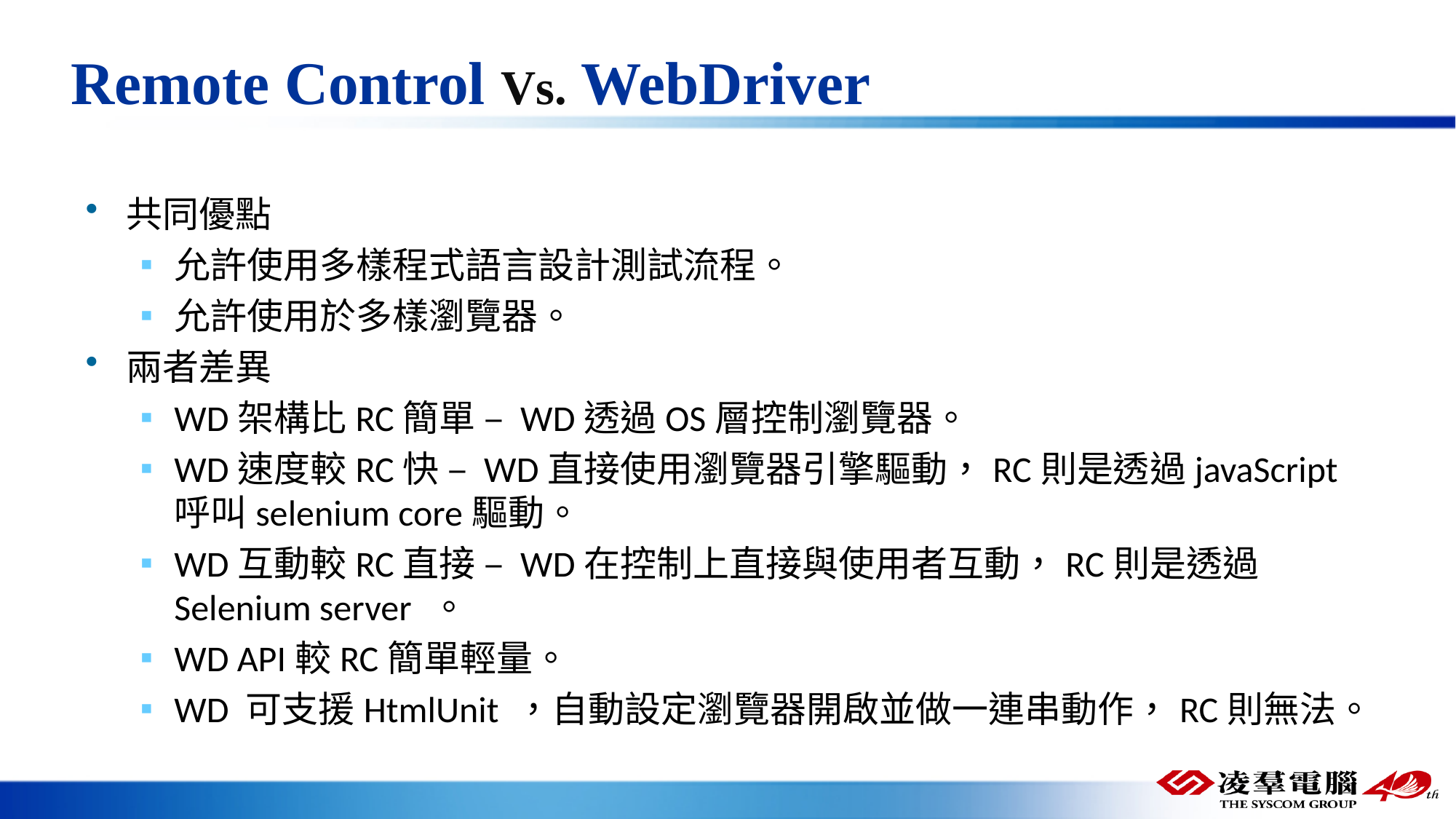

# Remote Control Vs. WebDriver
共同優點
允許使用多樣程式語言設計測試流程。
允許使用於多樣瀏覽器。
兩者差異
WD架構比RC簡單 – WD透過OS層控制瀏覽器。
WD速度較RC快 – WD直接使用瀏覽器引擎驅動，RC則是透過javaScript呼叫selenium core驅動。
WD互動較RC直接 – WD在控制上直接與使用者互動，RC則是透過Selenium server 。
WD API較RC簡單輕量。
WD 可支援HtmlUnit ，自動設定瀏覽器開啟並做一連串動作，RC則無法。